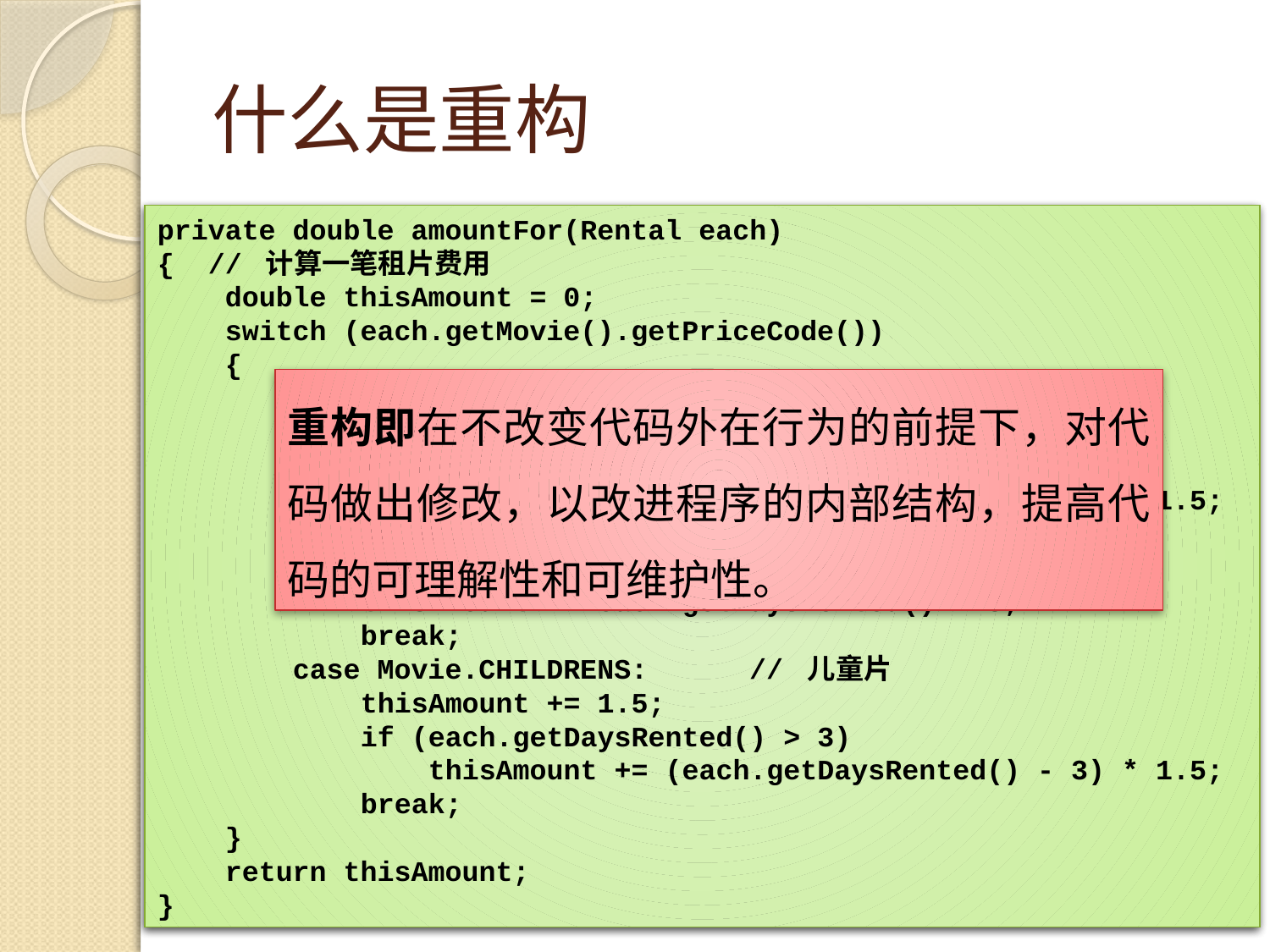

# 什么是重构
private double amountFor(Rental aRental)
{  // 计算一笔租片费用
    double result = 0;
    switch (aRental.getMovie().getPriceCode())
    {
        case Movie.REGULAR:        // 普通片
            result += 2;
            if (aRental.getDaysRented() > 2)
                result += (aRental.getDaysRented() - 2) * 1.5;
            break;
        case Movie.NEW_RELEASE:    // 新片
            result += aRental.getDaysRented() * 3;
            break;
        case Movie.CHILDRENS:      // 儿童片
            result += 1.5;
            if (aRental.getDaysRented() > 3)
                result += (aRental.getDaysRented() - 3) * 1.5;
            break;
    }
    return result;
}
private double amountFor(Rental each)
{  // 计算一笔租片费用
    double thisAmount = 0;
    switch (each.getMovie().getPriceCode())
    {
        case Movie.REGULAR:        // 普通片
            thisAmount += 2;
            if (each.getDaysRented() > 2)
                thisAmount += (each.getDaysRented() - 2) * 1.5;
            break;
        case Movie.NEW_RELEASE:    // 新片
            thisAmount += each.getDaysRented() * 3;
            break;
        case Movie.CHILDRENS:      // 儿童片
            thisAmount += 1.5;
            if (each.getDaysRented() > 3)
                thisAmount += (each.getDaysRented() - 3) * 1.5;
            break;
    }
    return thisAmount;
}
重构即在不改变代码外在行为的前提下，对代码做出修改，以改进程序的内部结构，提高代码的可理解性和可维护性。